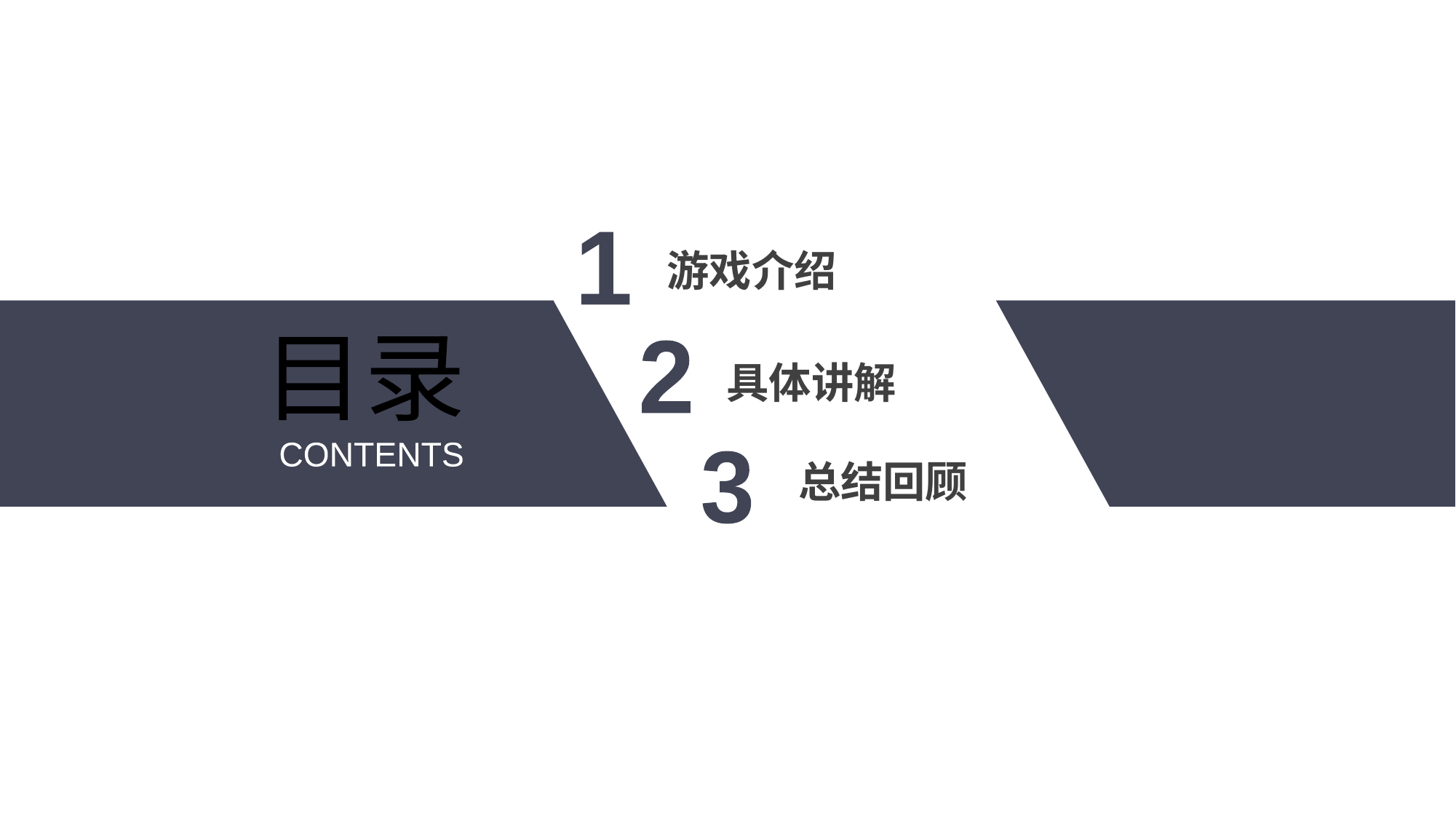

游戏介绍
1

目录
2
具体讲解
总结回顾
CONTENTS
3